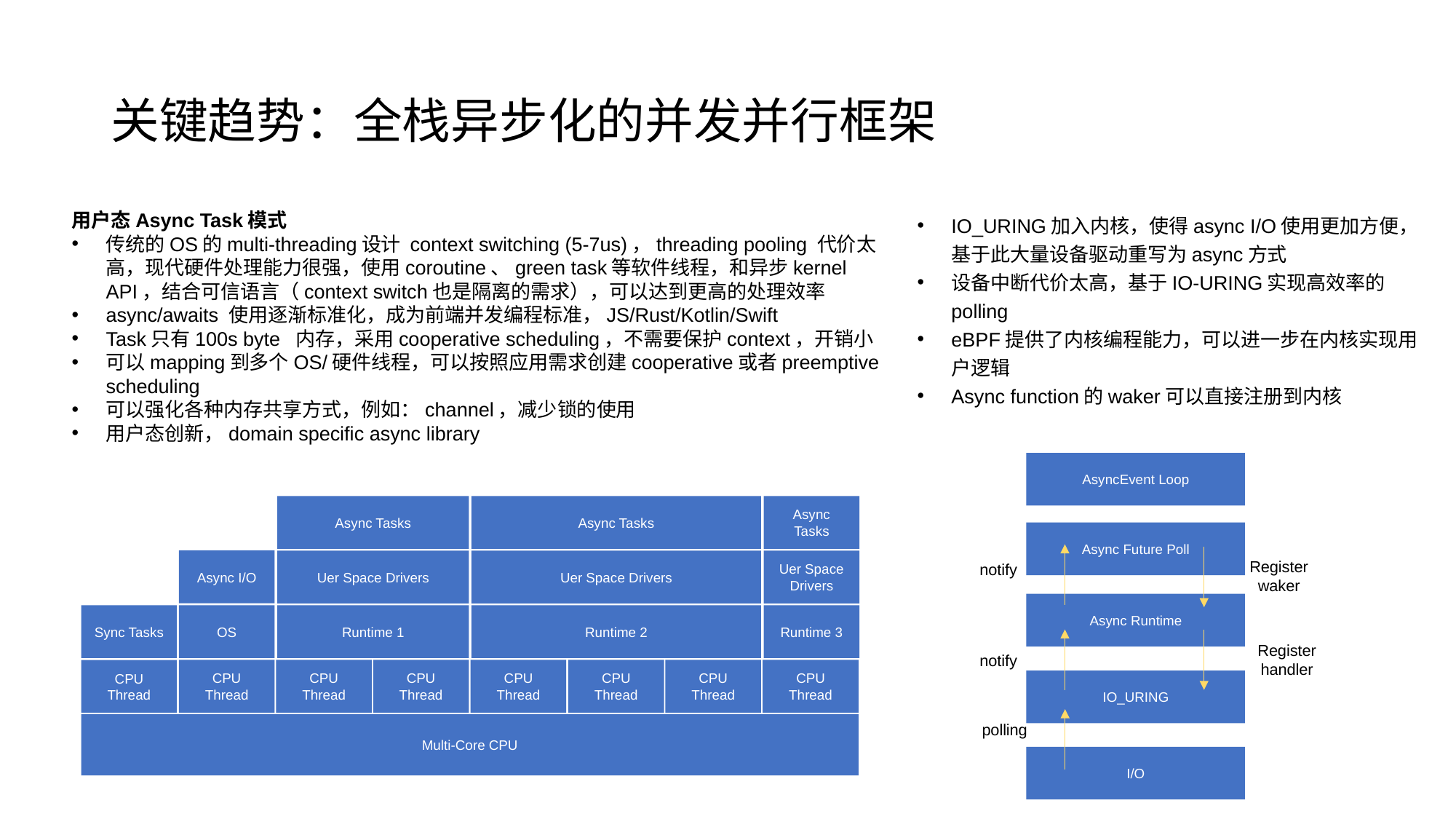

# 关键趋势：全栈异步化的并发并行框架
用户态Async Task模式
传统的OS的multi-threading设计 context switching (5-7us)，threading pooling 代价太高，现代硬件处理能力很强，使用coroutine、green task等软件线程，和异步kernel API，结合可信语言（context switch也是隔离的需求），可以达到更高的处理效率
async/awaits 使用逐渐标准化，成为前端并发编程标准，JS/Rust/Kotlin/Swift
Task只有100s byte  内存，采用cooperative scheduling，不需要保护context，开销小
可以mapping到多个OS/硬件线程，可以按照应用需求创建cooperative或者preemptive scheduling
可以强化各种内存共享方式，例如：channel，减少锁的使用
用户态创新，domain specific async library
IO_URING加入内核，使得async I/O使用更加方便，基于此大量设备驱动重写为async方式
设备中断代价太高，基于IO-URING实现高效率的polling
eBPF提供了内核编程能力，可以进一步在内核实现用户逻辑
Async function的waker可以直接注册到内核
AsyncEvent Loop
Async Tasks
Async Tasks
Async Tasks
Async I/O
Uer Space Drivers
Uer Space Drivers
Uer Space Drivers
Sync Tasks
OS
Runtime 1
Runtime 2
Runtime 3
CPU Thread
CPU Thread
CPU Thread
CPU Thread
CPU Thread
CPU Thread
CPU Thread
CPU Thread
Multi-Core CPU
Async Future Poll
Register waker
notify
Async Runtime
Register handler
notify
IO_URING
polling
I/O